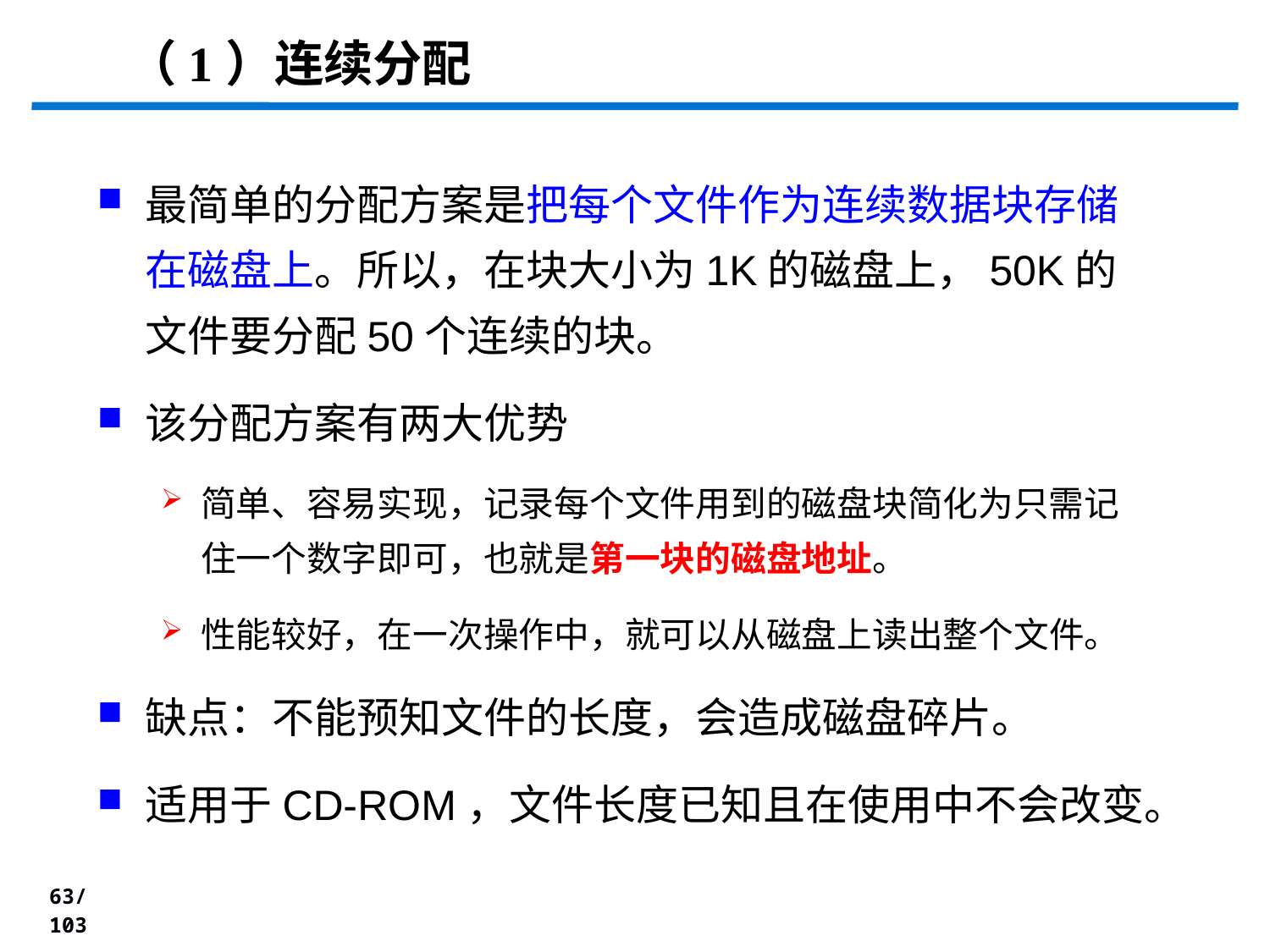

（1）连续分配
最简单的分配方案是把每个文件作为连续数据块存储在磁盘上。所以，在块大小为1K的磁盘上，50K的文件要分配50个连续的块。
该分配方案有两大优势
简单、容易实现，记录每个文件用到的磁盘块简化为只需记住一个数字即可，也就是第一块的磁盘地址。
性能较好，在一次操作中，就可以从磁盘上读出整个文件。
缺点：不能预知文件的长度，会造成磁盘碎片。
适用于CD-ROM，文件长度已知且在使用中不会改变。